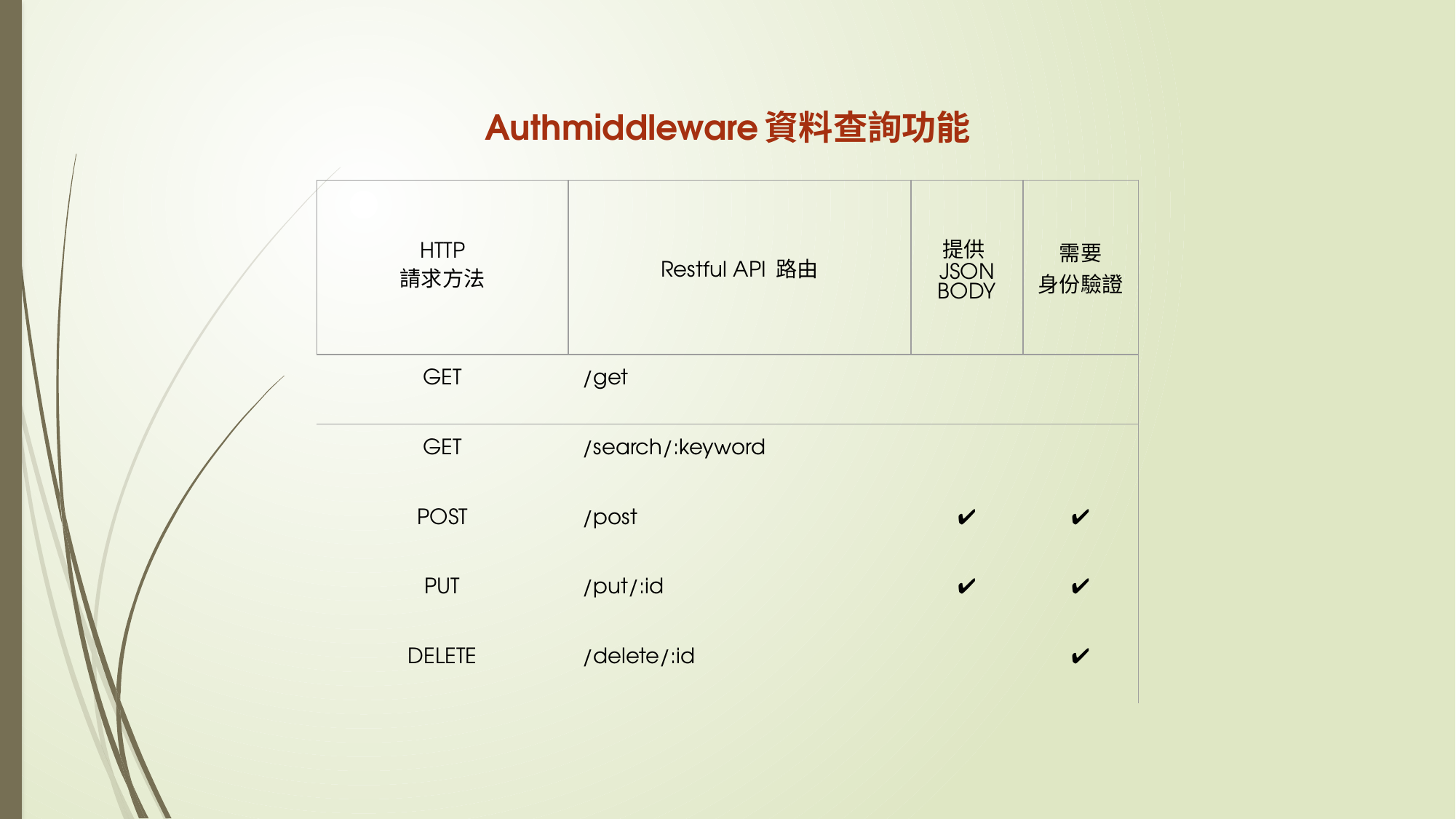

# Authmiddleware資料查詢功能
| HTTP 請求方法 | Restful API 路由 | 提供JSON BODY | 需要 身份驗證 |
| --- | --- | --- | --- |
| GET | /get |  |  |
| GET | /search/:keyword |  |  |
| POST | /post | ✔ | ✔ |
| PUT | /put/:id | ✔ | ✔ |
| DELETE | /delete/:id |  | ✔ |